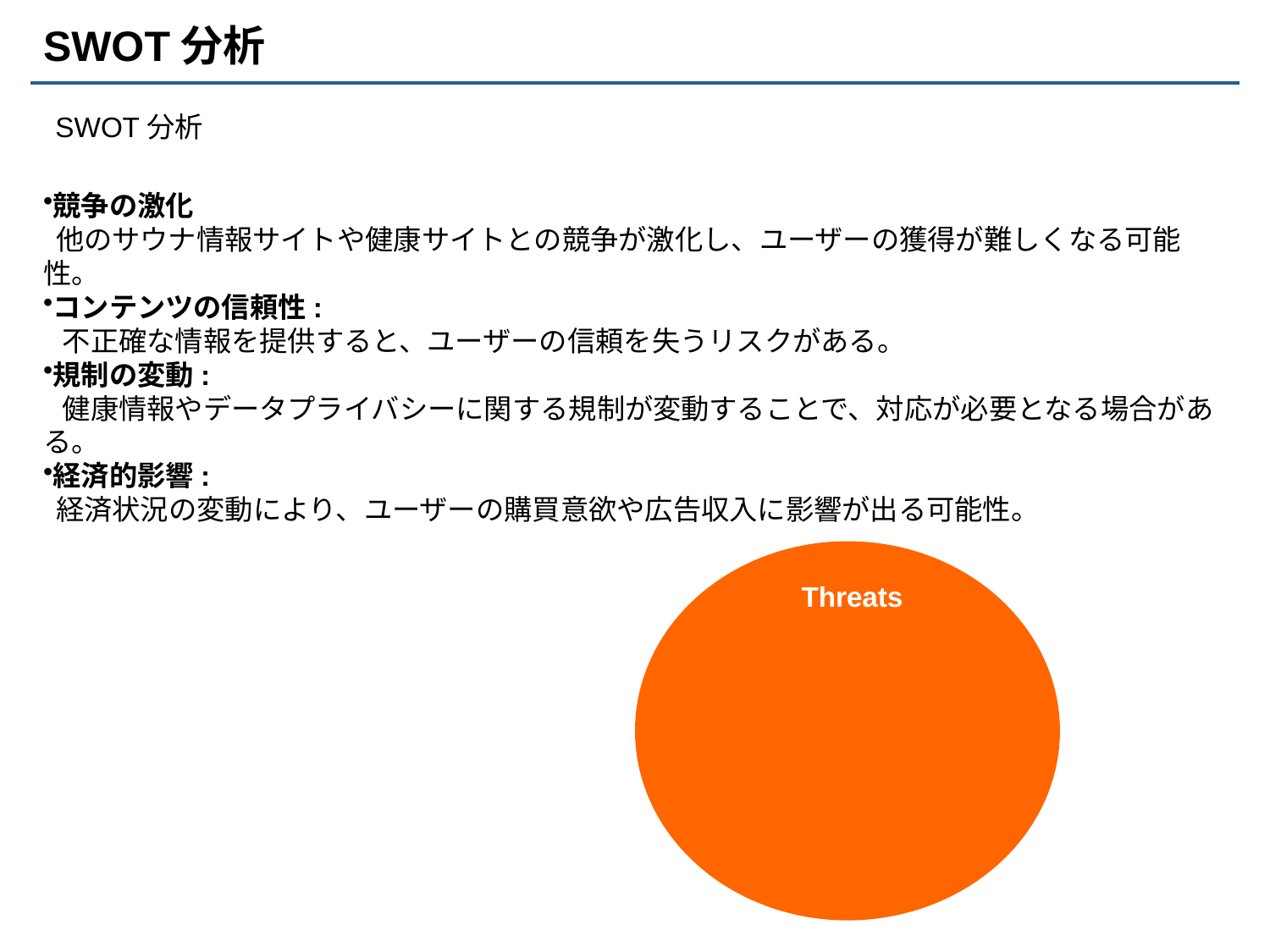

SWOT分析
SWOT分析
競争の激化
  他のサウナ情報サイトや健康サイトとの競争が激化し、ユーザーの獲得が難しくなる可能性。
コンテンツの信頼性:
  不正確な情報を提供すると、ユーザーの信頼を失うリスクがある。
規制の変動:
  健康情報やデータプライバシーに関する規制が変動することで、対応が必要となる場合がある。
経済的影響:
 経済状況の変動により、ユーザーの購買意欲や広告収入に影響が出る可能性。

Threats